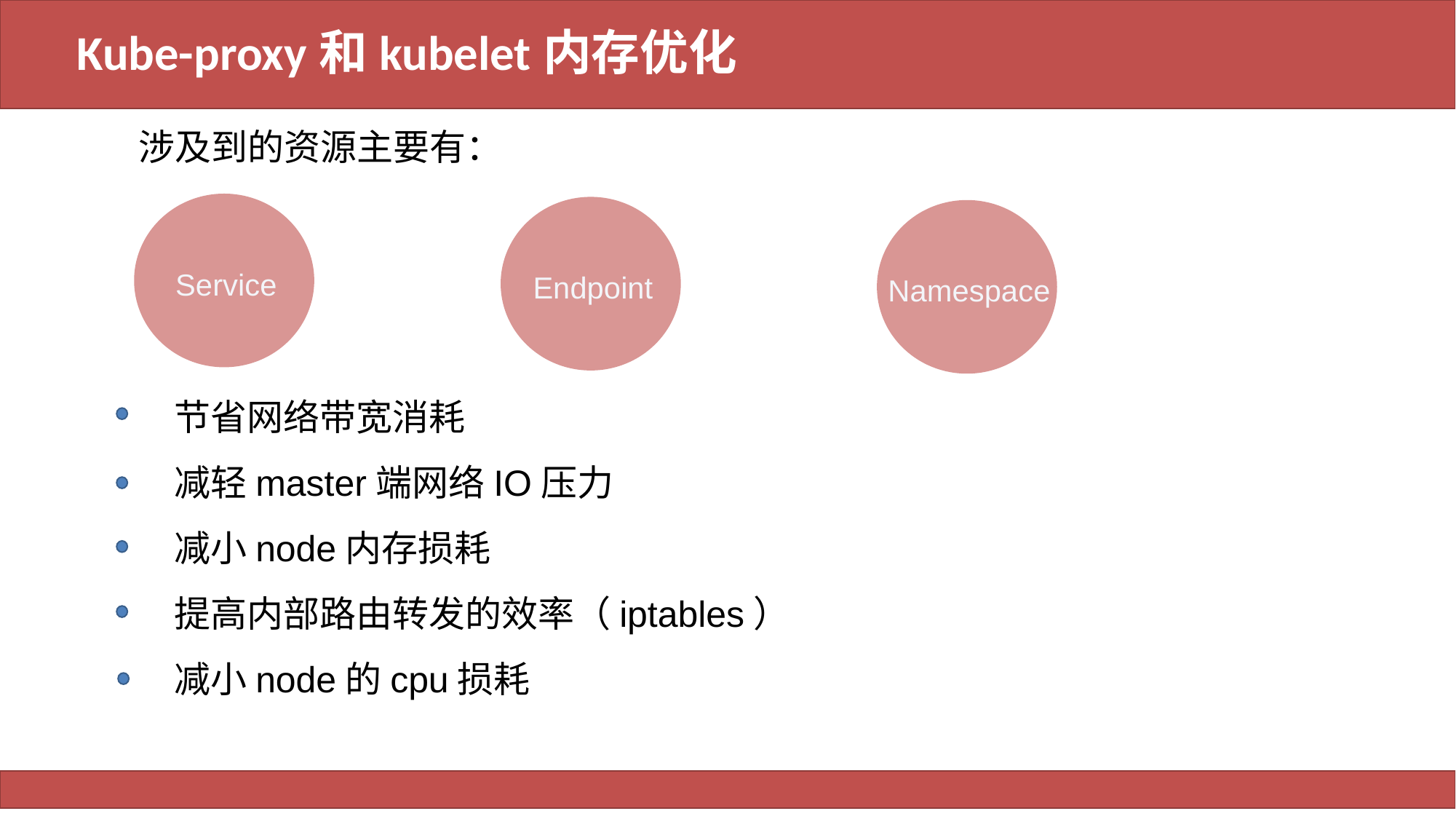

# Kube-proxy和kubelet内存优化
涉及到的资源主要有：

Service

Endpoint

Namespace
节省网络带宽消耗
减轻master端网络IO压力
减小node内存损耗
提高内部路由转发的效率（iptables）
减小node的cpu损耗